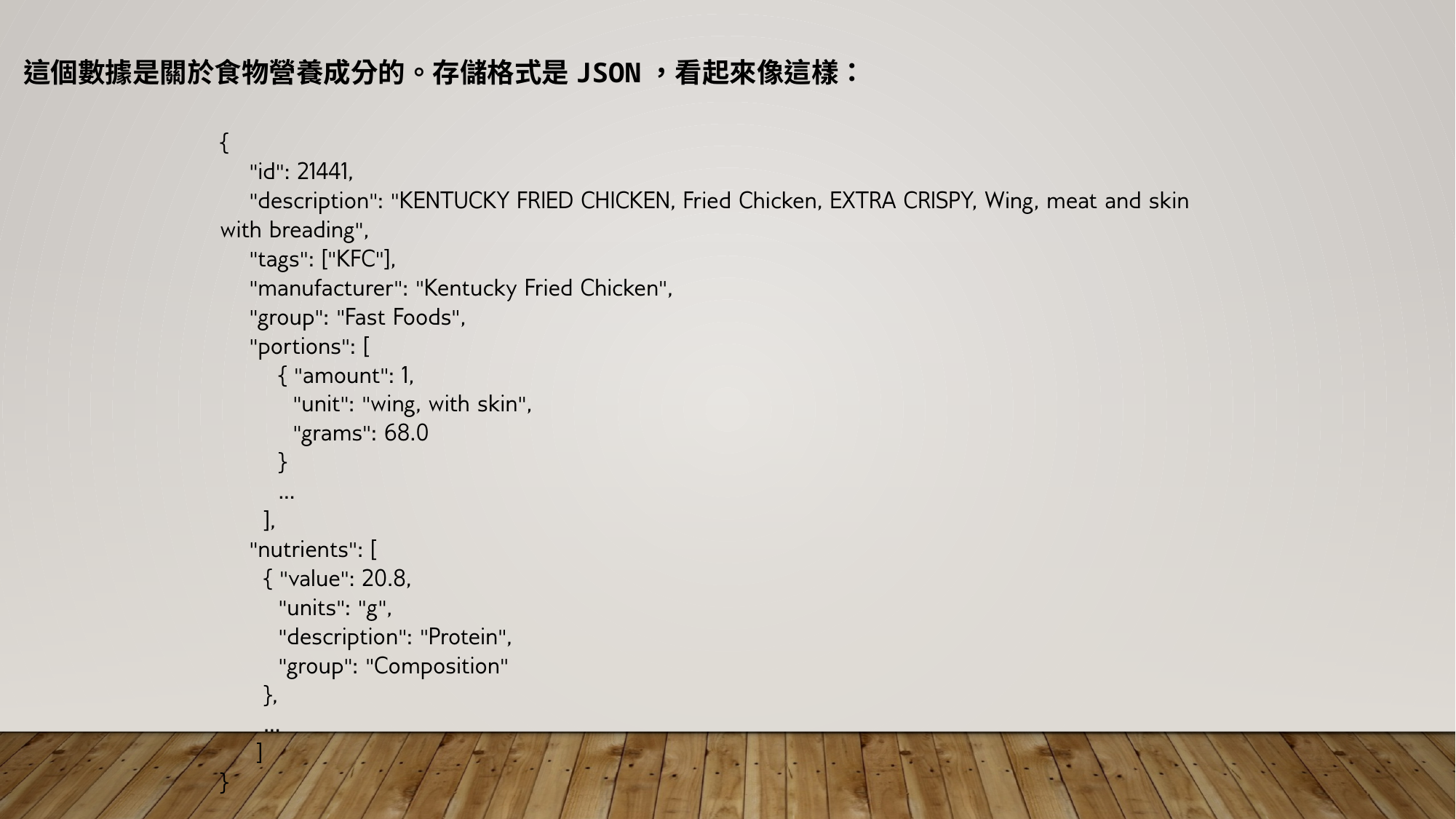

這個數據是關於食物營養成分的。存儲格式是JSON，看起來像這樣：
{
    "id": 21441,
    "description": "KENTUCKY FRIED CHICKEN, Fried Chicken, EXTRA CRISPY, Wing, meat and skin with breading",
    "tags": ["KFC"],
    "manufacturer": "Kentucky Fried Chicken",
    "group": "Fast Foods",
    "portions": [
        { "amount": 1,
          "unit": "wing, with skin",
          "grams": 68.0
        }
        ...
      ],
    "nutrients": [
      { "value": 20.8,
        "units": "g",
        "description": "Protein",
        "group": "Composition"
      },
      ...
     ]
}